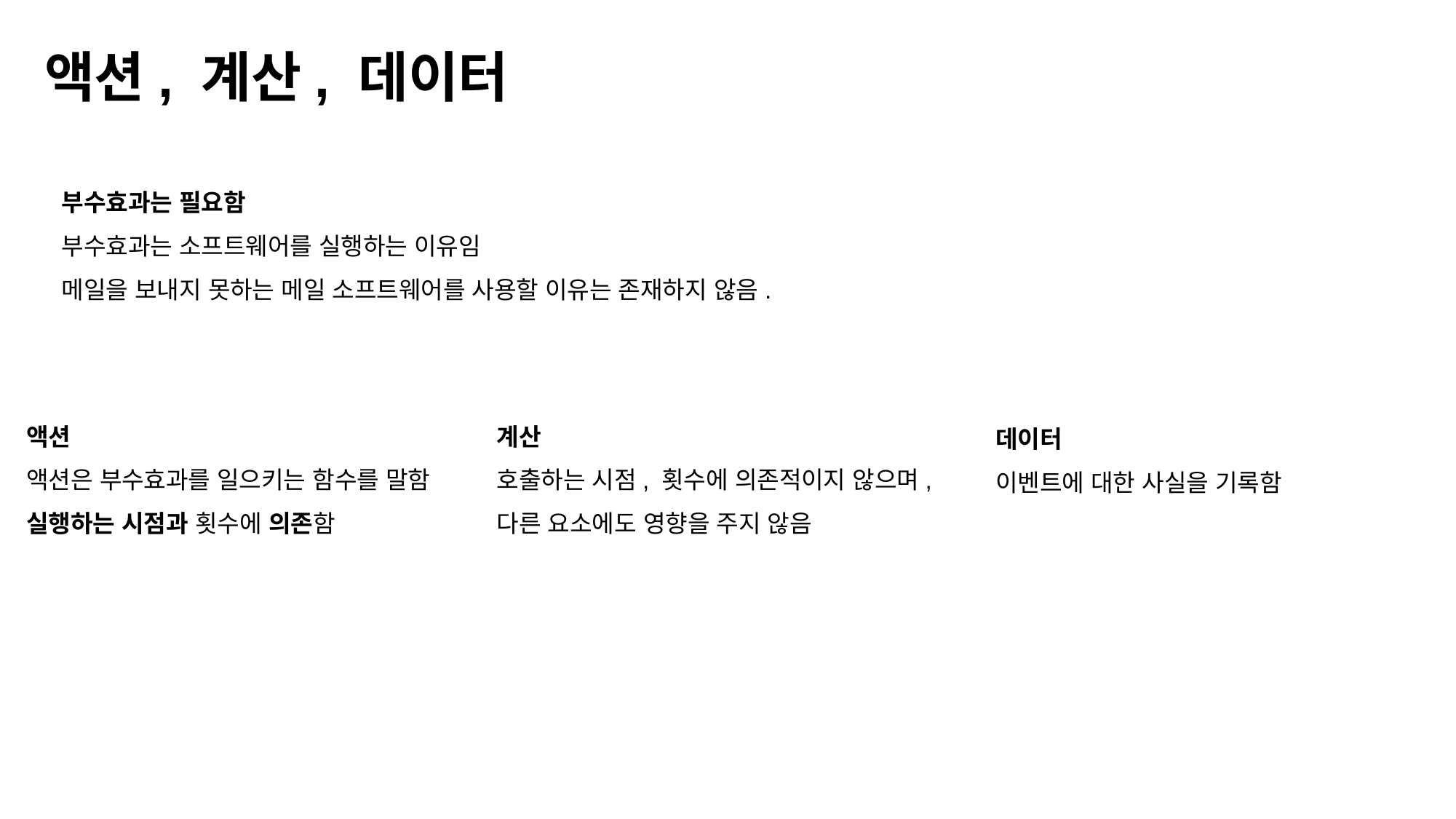

# 액션, 계산, 데이터
부수효과는 필요함
부수효과는 소프트웨어를 실행하는 이유임
메일을 보내지 못하는 메일 소프트웨어를 사용할 이유는 존재하지 않음.
액션
액션은 부수효과를 일으키는 함수를 말함
실행하는 시점과 횟수에 의존함
계산
호출하는 시점, 횟수에 의존적이지 않으며,
다른 요소에도 영향을 주지 않음
데이터
이벤트에 대한 사실을 기록함